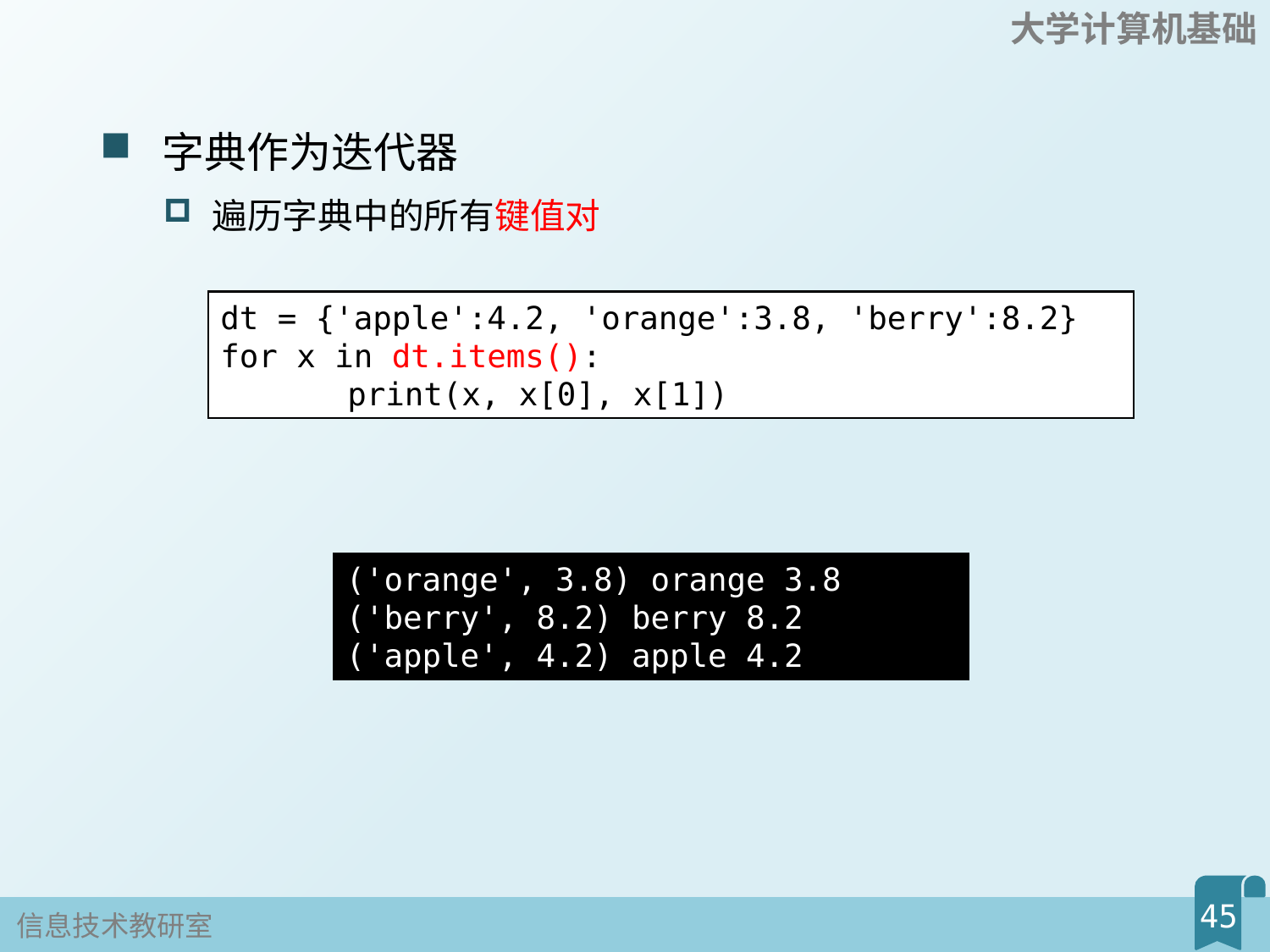

字典作为迭代器
遍历字典中的所有键值对
dt = {'apple':4.2, 'orange':3.8, 'berry':8.2}
for x in dt.items():
	print(x, x[0], x[1])
('orange', 3.8) orange 3.8
('berry', 8.2) berry 8.2
('apple', 4.2) apple 4.2
45